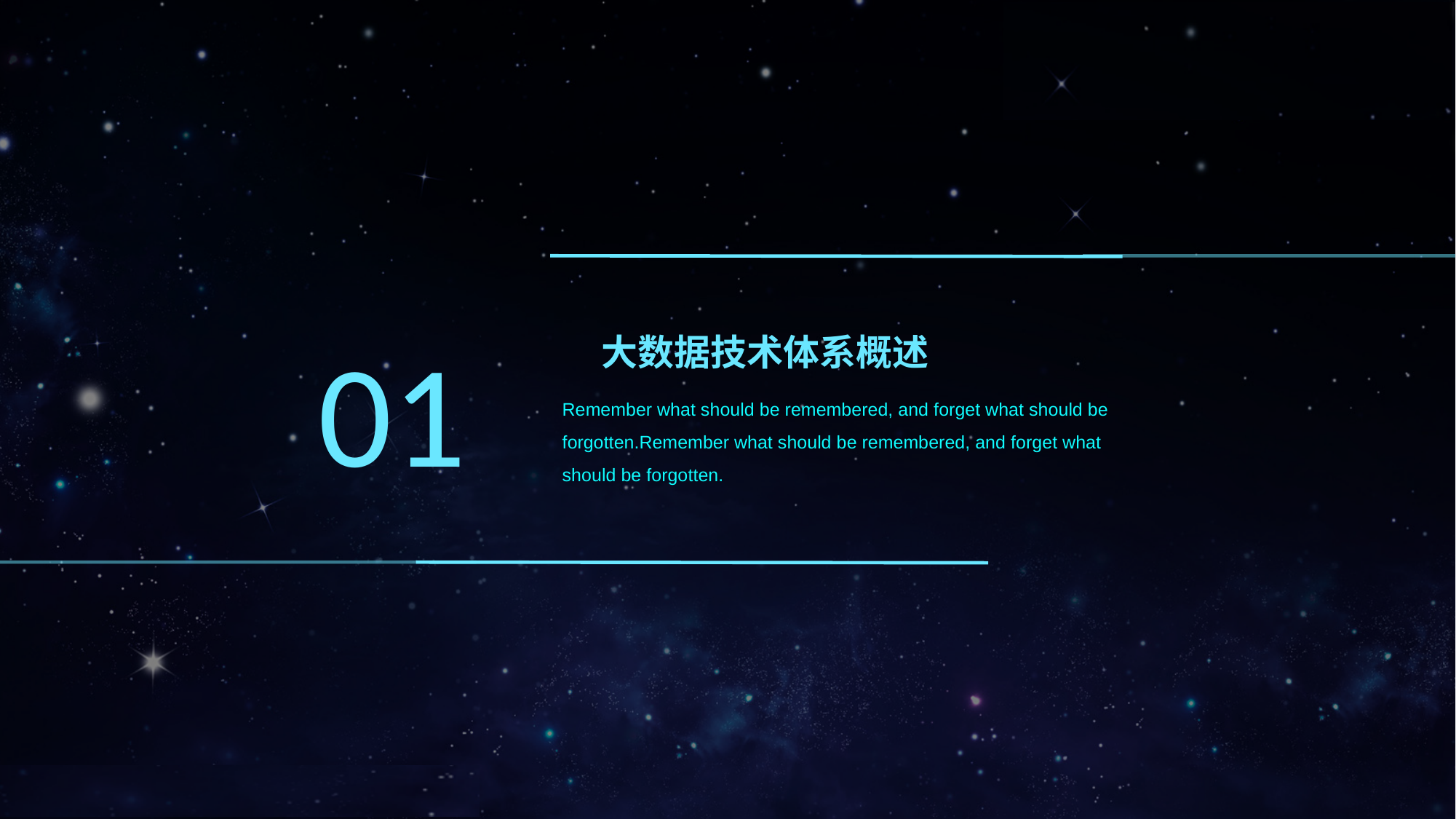

01
大数据技术体系概述

Remember what should be remembered, and forget what should be forgotten.Remember what should be remembered, and forget what should be forgotten.